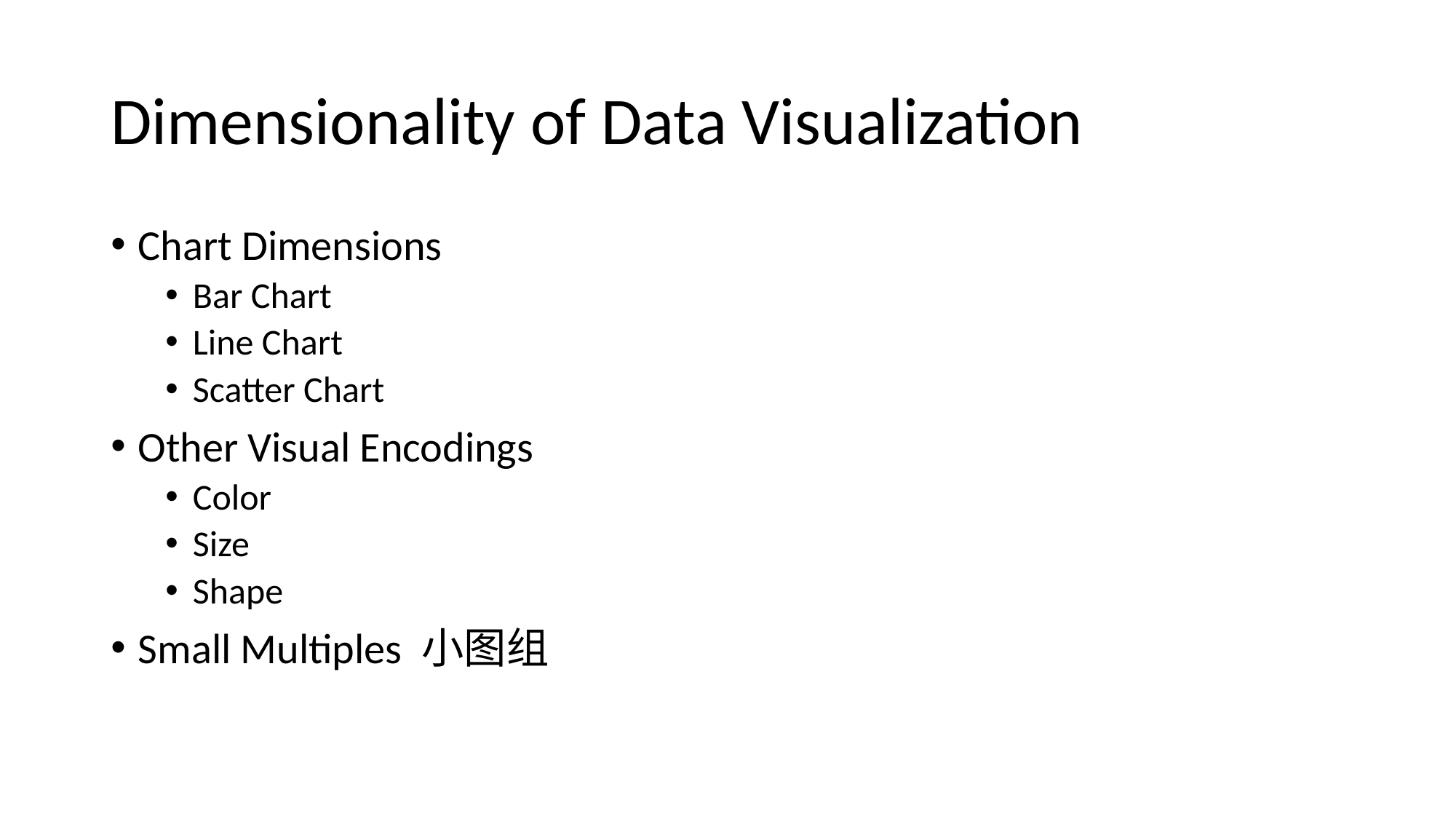

# Dimensionality of Data Visualization
Chart Dimensions
Bar Chart
Line Chart
Scatter Chart
Other Visual Encodings
Color
Size
Shape
Small Multiples 小图组